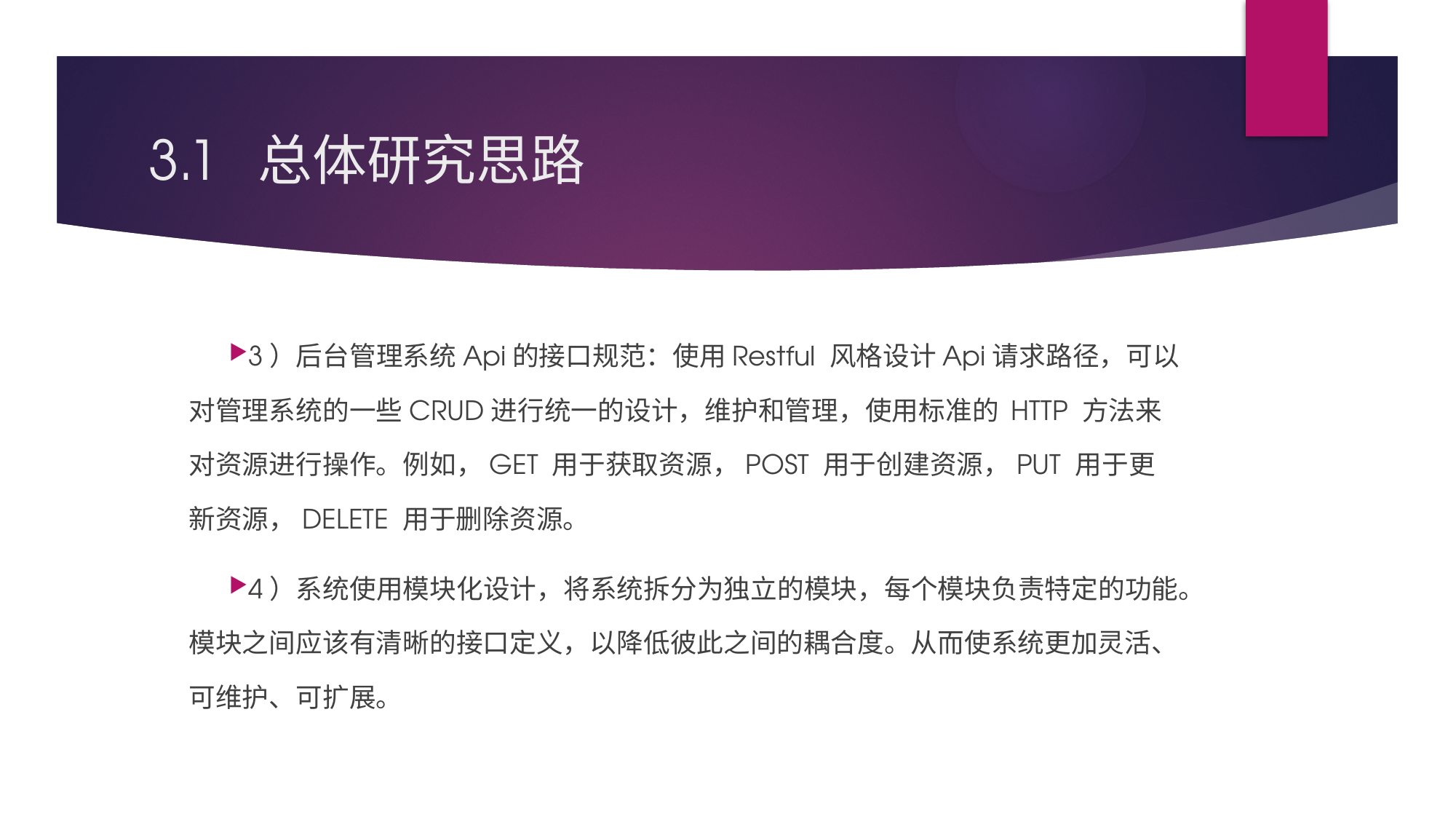

# 3.1	总体研究思路
3）后台管理系统Api的接口规范：使用Restful 风格设计Api请求路径，可以对管理系统的一些CRUD进行统一的设计，维护和管理，使用标准的 HTTP 方法来对资源进行操作。例如，GET 用于获取资源，POST 用于创建资源，PUT 用于更新资源，DELETE 用于删除资源。
4）系统使用模块化设计，将系统拆分为独立的模块，每个模块负责特定的功能。模块之间应该有清晰的接口定义，以降低彼此之间的耦合度。从而使系统更加灵活、可维护、可扩展。